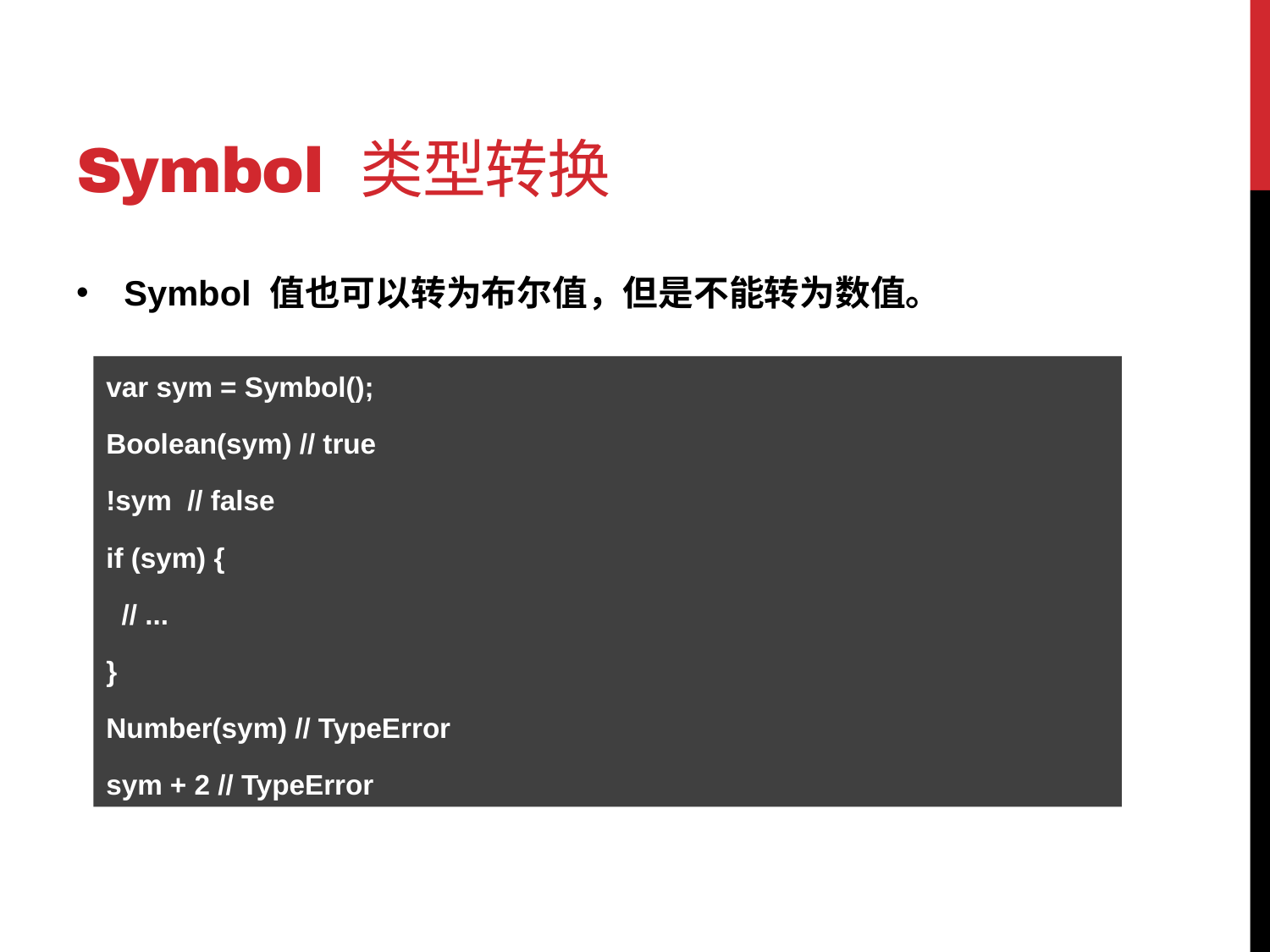

# Symbol 类型转换
Symbol 值也可以转为布尔值，但是不能转为数值。

var sym = Symbol();
Boolean(sym) // true
!sym  // false
if (sym) {
  // ...
}
Number(sym) // TypeError
sym + 2 // TypeError